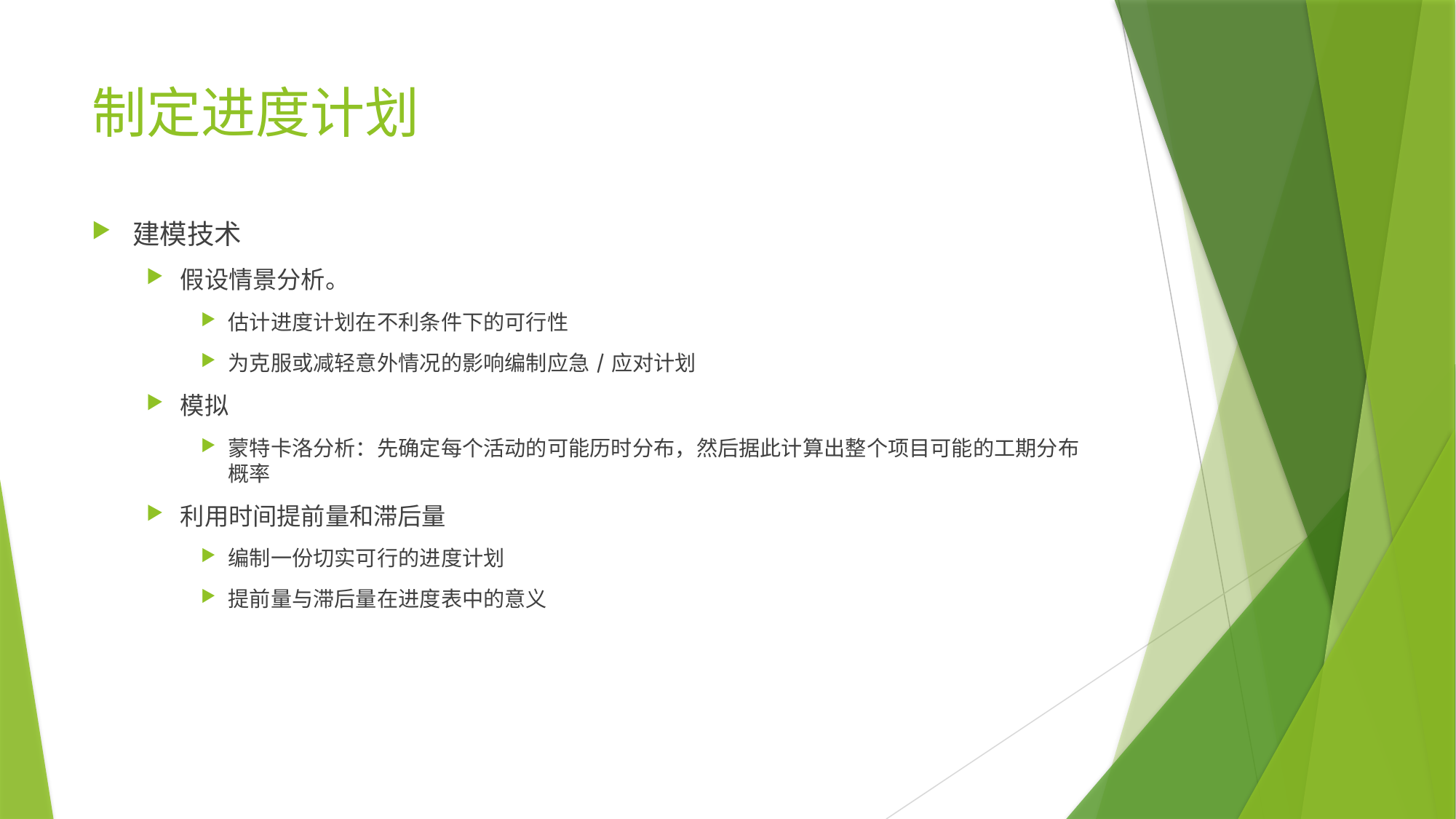

# 制定进度计划
建模技术
假设情景分析。
估计进度计划在不利条件下的可行性
为克服或减轻意外情况的影响编制应急/应对计划
模拟
蒙特卡洛分析：先确定每个活动的可能历时分布，然后据此计算出整个项目可能的工期分布概率
利用时间提前量和滞后量
编制一份切实可行的进度计划
提前量与滞后量在进度表中的意义